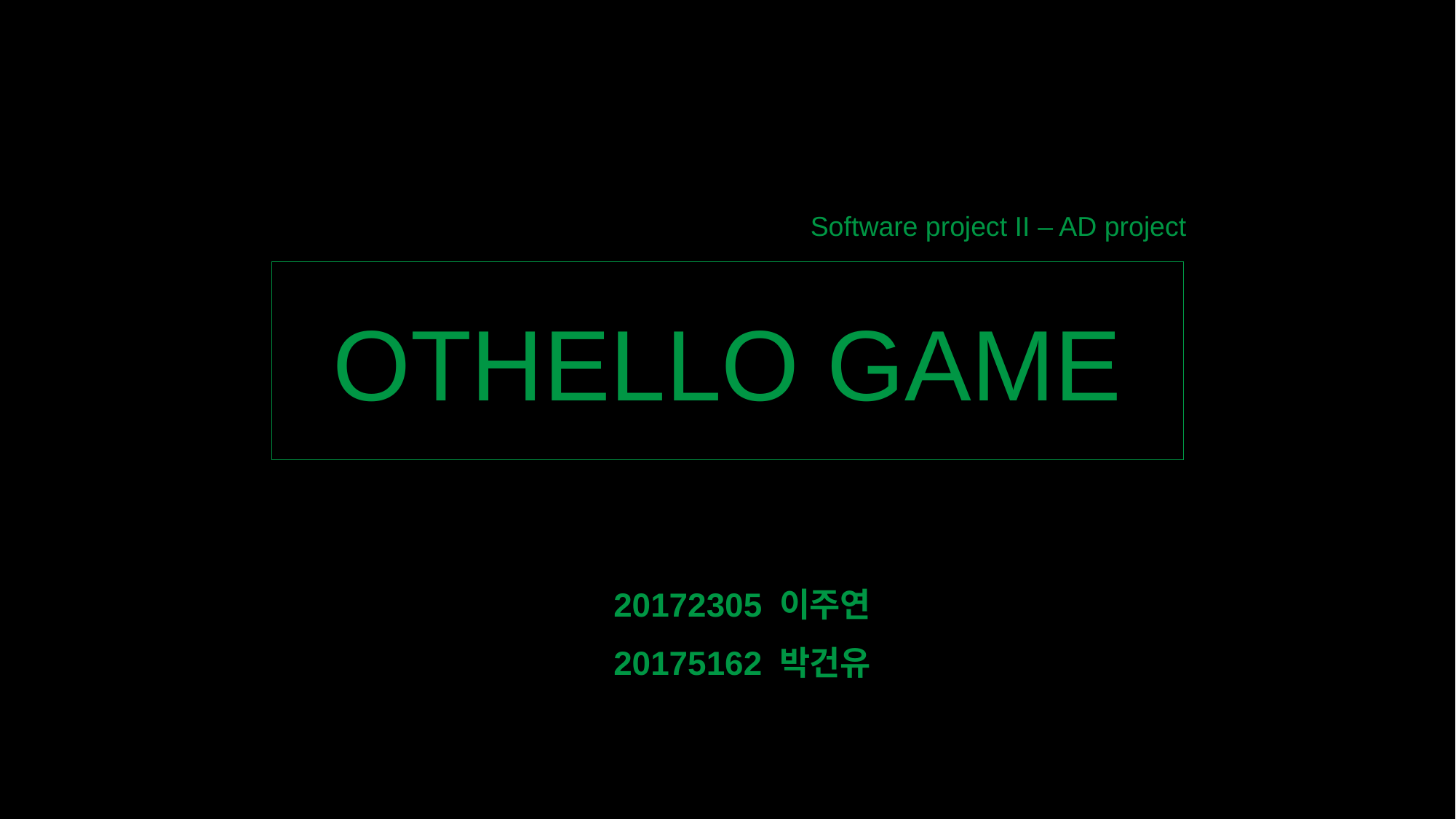

Software project II – AD project
OTHELLO GAME

20172305 이주연
20175162 박건유